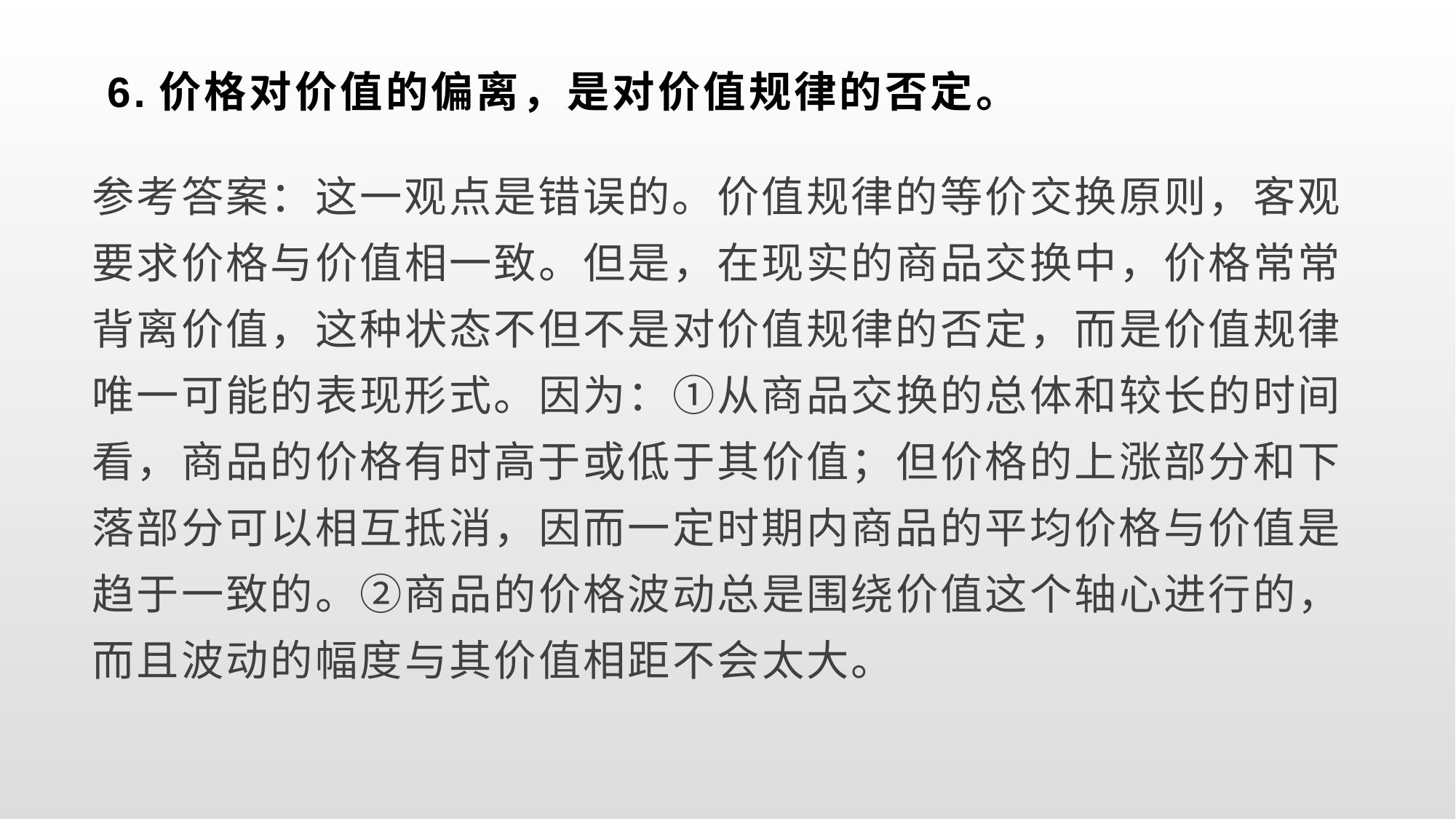

# 6.价格对价值的偏离，是对价值规律的否定。
参考答案：这一观点是错误的。价值规律的等价交换原则，客观要求价格与价值相一致。但是，在现实的商品交换中，价格常常背离价值，这种状态不但不是对价值规律的否定，而是价值规律唯一可能的表现形式。因为：①从商品交换的总体和较长的时间看，商品的价格有时高于或低于其价值；但价格的上涨部分和下落部分可以相互抵消，因而一定时期内商品的平均价格与价值是趋于一致的。②商品的价格波动总是围绕价值这个轴心进行的，而且波动的幅度与其价值相距不会太大。